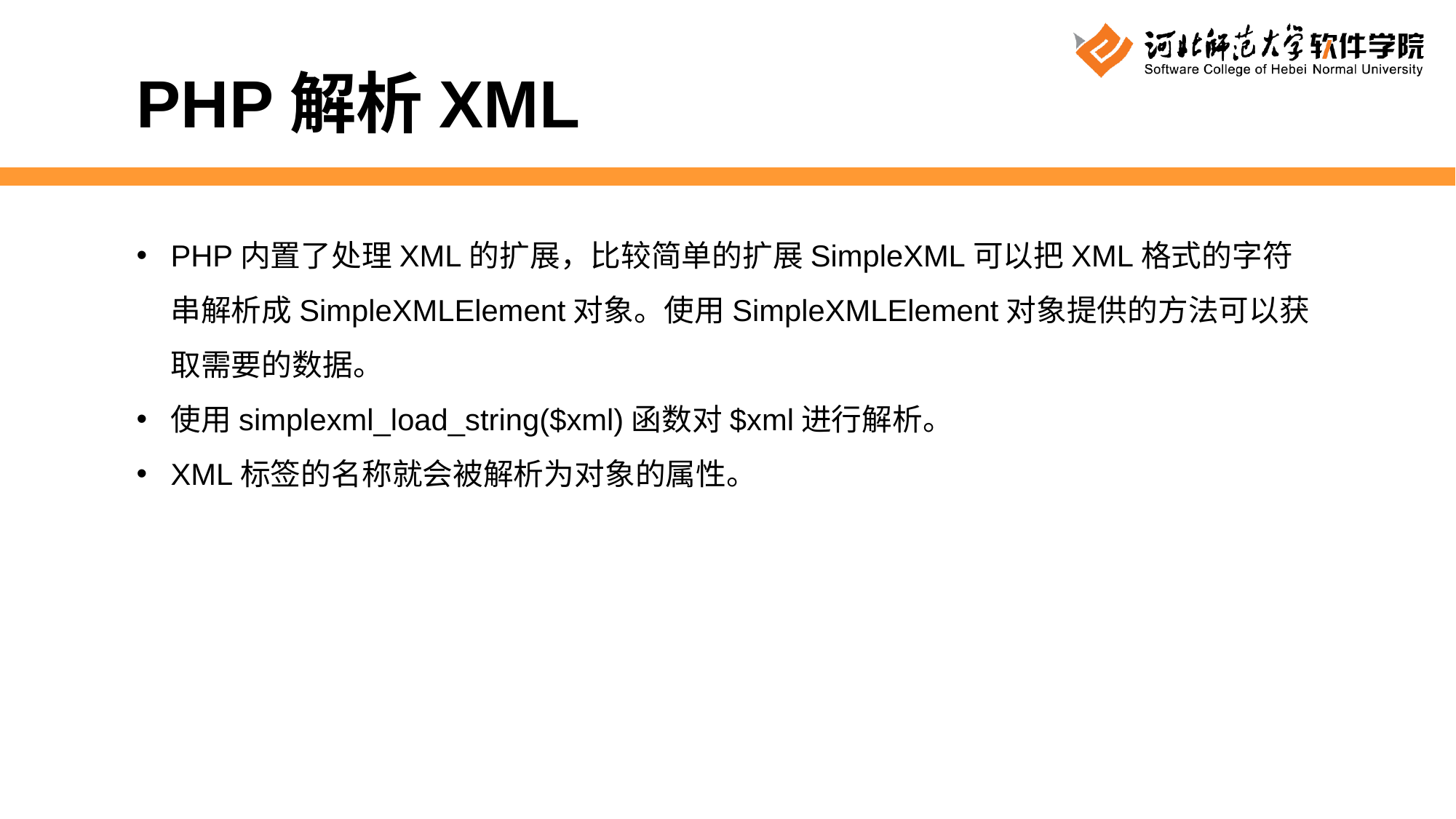

PHP解析XML
PHP内置了处理XML的扩展，比较简单的扩展SimpleXML可以把XML格式的字符串解析成SimpleXMLElement对象。使用SimpleXMLElement对象提供的方法可以获取需要的数据。
使用simplexml_load_string($xml)函数对$xml进行解析。
XML标签的名称就会被解析为对象的属性。